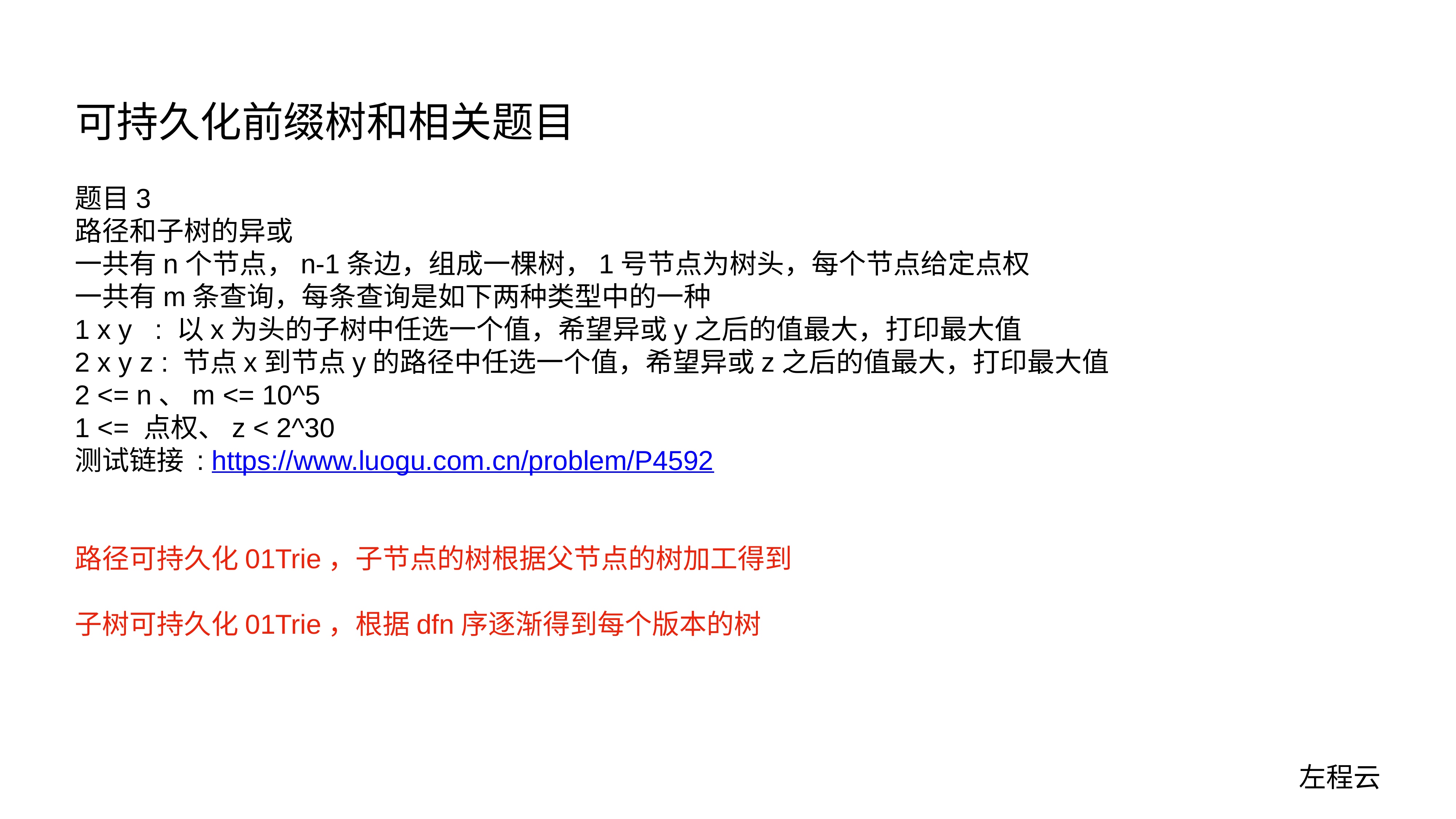

# 可持久化前缀树和相关题目
题目3
路径和子树的异或
一共有n个节点，n-1条边，组成一棵树，1号节点为树头，每个节点给定点权
一共有m条查询，每条查询是如下两种类型中的一种
1 x y   : 以x为头的子树中任选一个值，希望异或y之后的值最大，打印最大值
2 x y z : 节点x到节点y的路径中任选一个值，希望异或z之后的值最大，打印最大值
2 <= n、m <= 10^5
1 <= 点权、z < 2^30
测试链接 : https://www.luogu.com.cn/problem/P4592

路径可持久化01Trie，子节点的树根据父节点的树加工得到

子树可持久化01Trie，根据dfn序逐渐得到每个版本的树
左程云